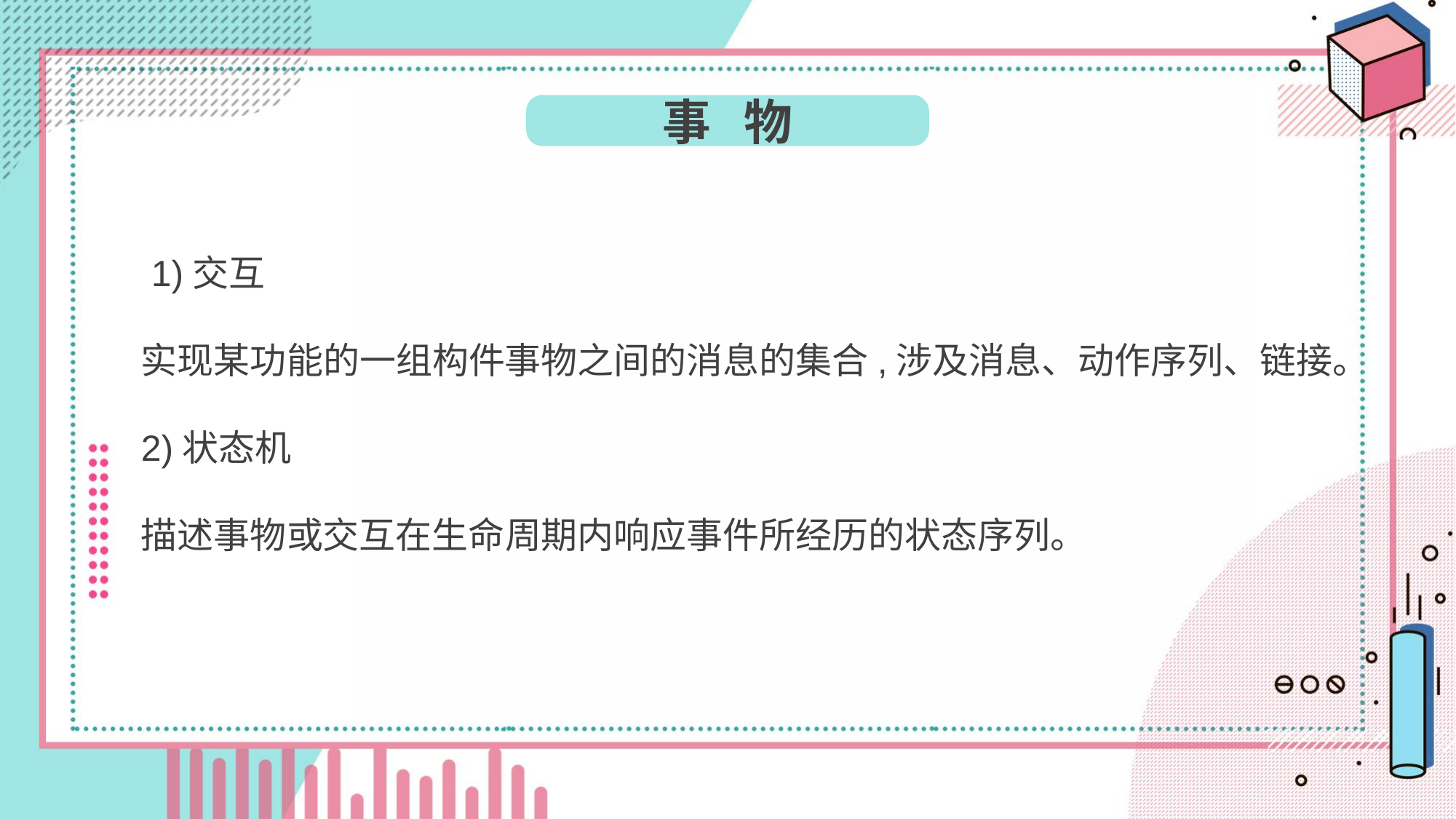

事   物
 1)交互
实现某功能的一组构件事物之间的消息的集合,涉及消息、动作序列、链接。
2)状态机
描述事物或交互在生命周期内响应事件所经历的状态序列。